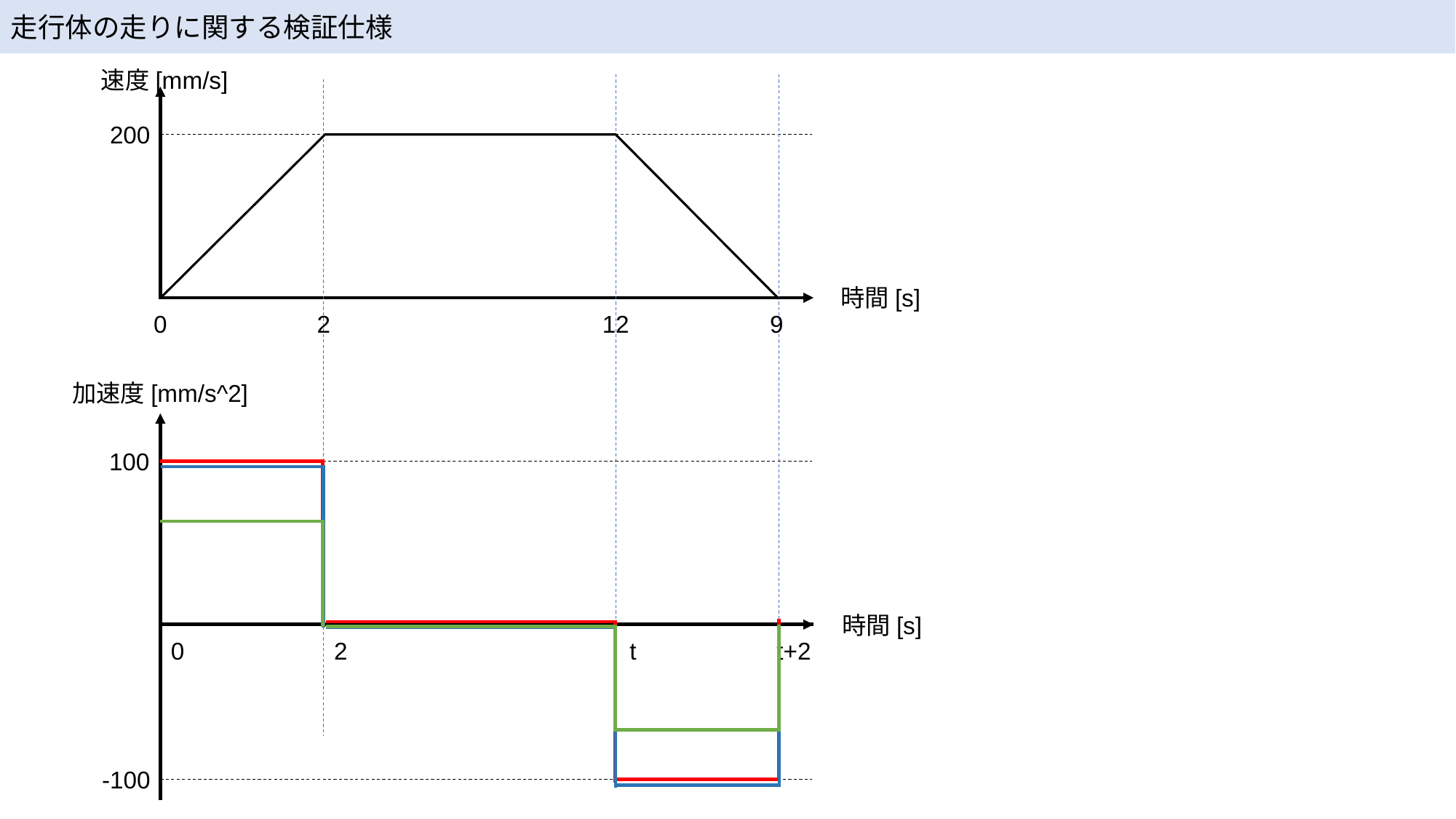

走行体の走りに関する検証仕様
速度[mm/s]

200

時間[s]
0
2
12
9
加速度[mm/s^2]

100

時間[s]
0

2
t
t+2
-100